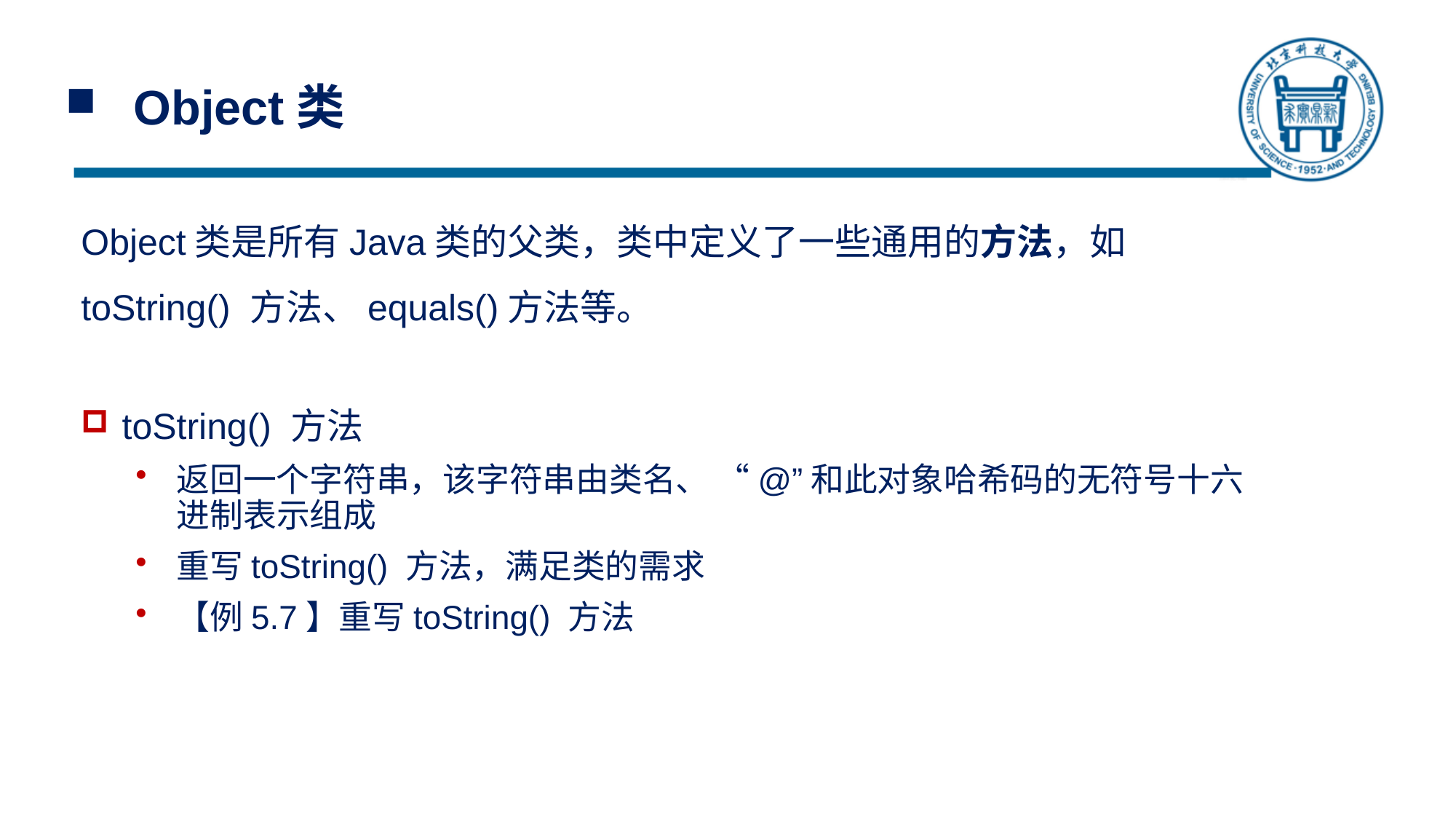

# Object类
Object类是所有Java类的父类，类中定义了一些通用的方法，如toString() 方法、equals()方法等。

toString() 方法
返回一个字符串，该字符串由类名、 “@”和此对象哈希码的无符号十六进制表示组成
重写toString() 方法，满足类的需求
【例5.7】重写toString() 方法